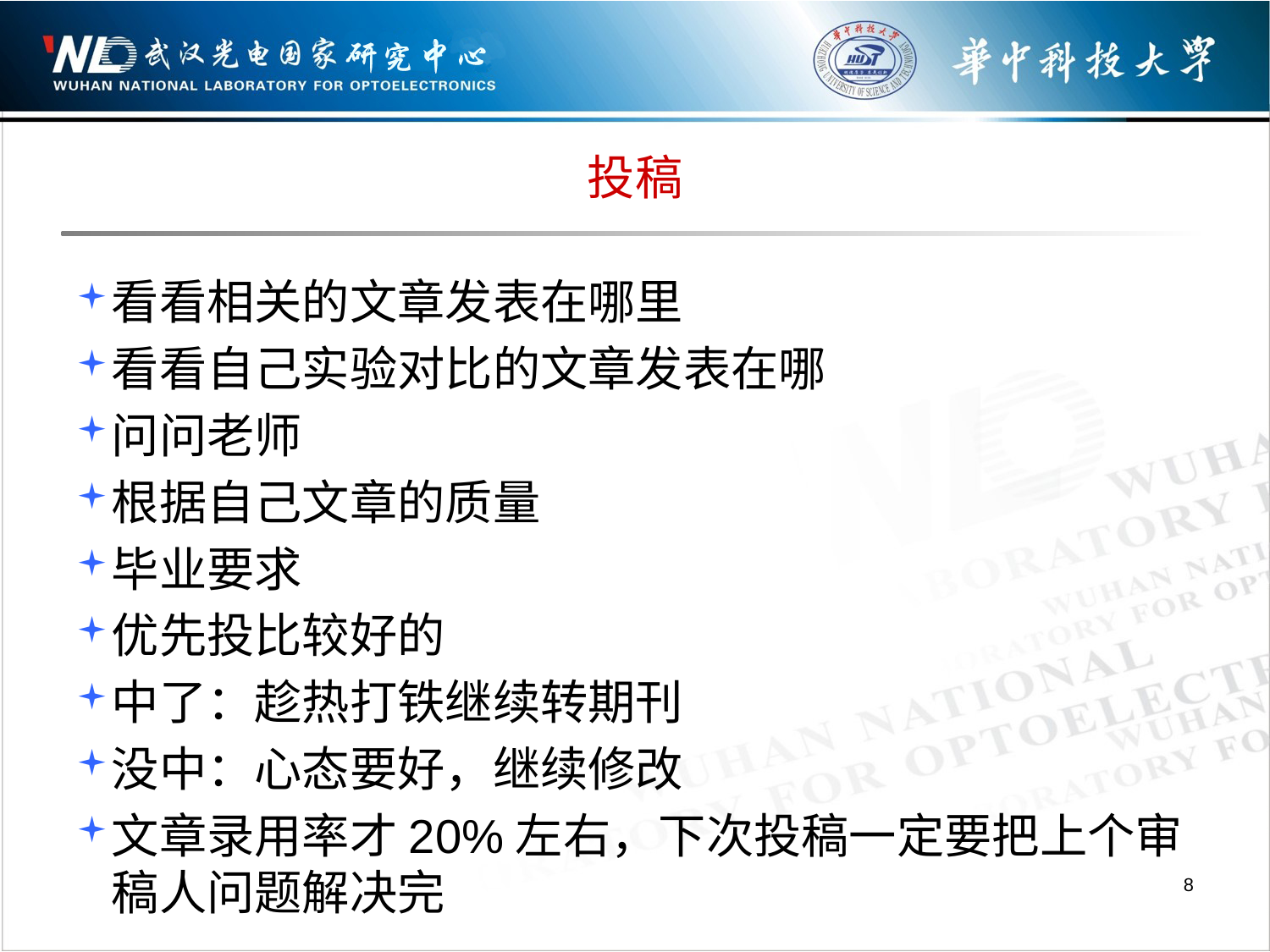

# 投稿
看看相关的文章发表在哪里
看看自己实验对比的文章发表在哪
问问老师
根据自己文章的质量
毕业要求
优先投比较好的
中了：趁热打铁继续转期刊
没中：心态要好，继续修改
文章录用率才20%左右，下次投稿一定要把上个审稿人问题解决完
8